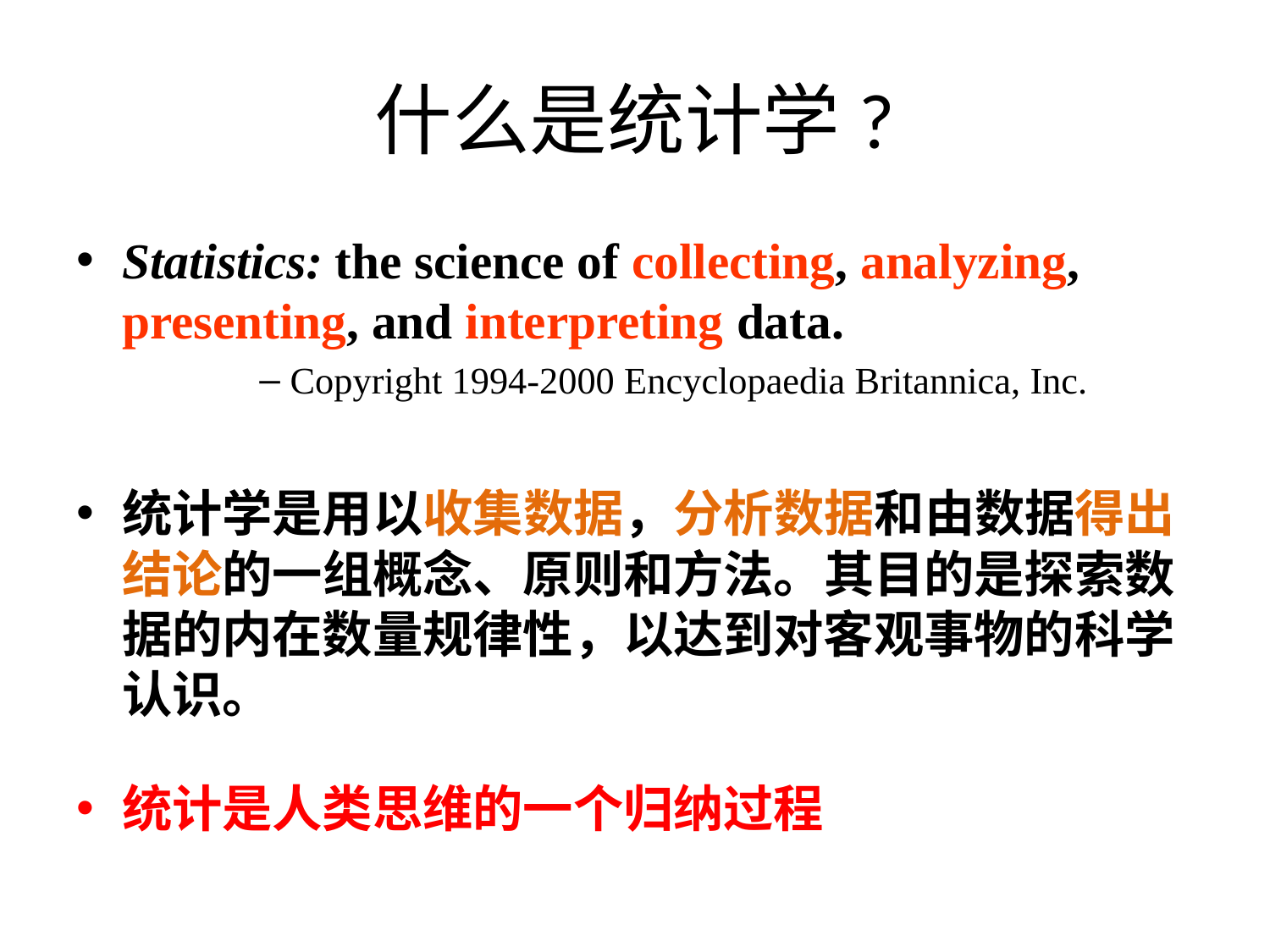

# 什么是统计学?
Statistics: the science of collecting, analyzing, presenting, and interpreting data.
Copyright 1994-2000 Encyclopaedia Britannica, Inc.

统计学是用以收集数据，分析数据和由数据得出结论的一组概念、原则和方法。其目的是探索数据的内在数量规律性，以达到对客观事物的科学认识。

统计是人类思维的一个归纳过程